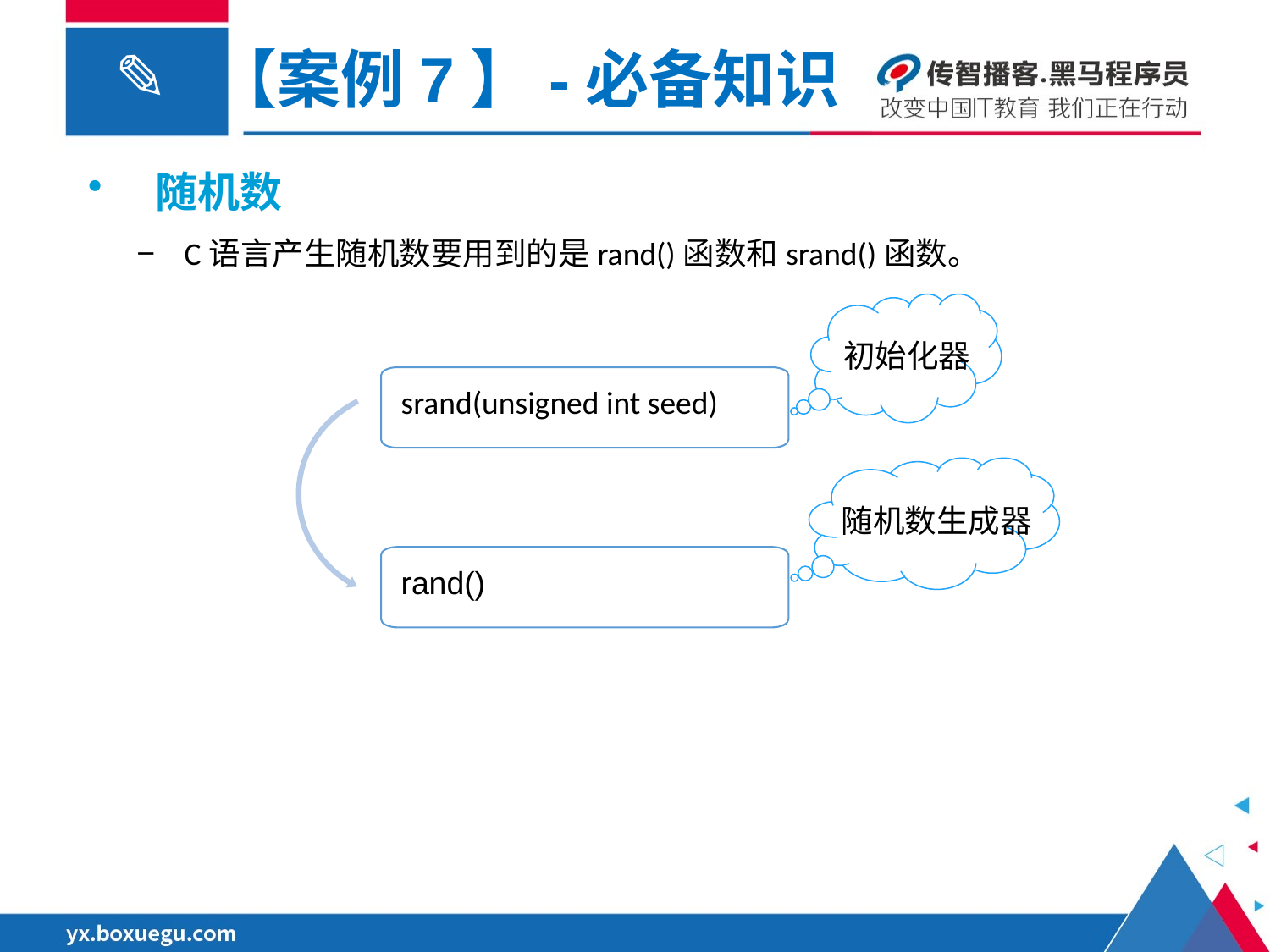

【案例7】-必备知识
 随机数
C语言产生随机数要用到的是rand()函数和srand()函数。
 初始化器
srand(unsigned int seed)

  随机数生成器
rand()